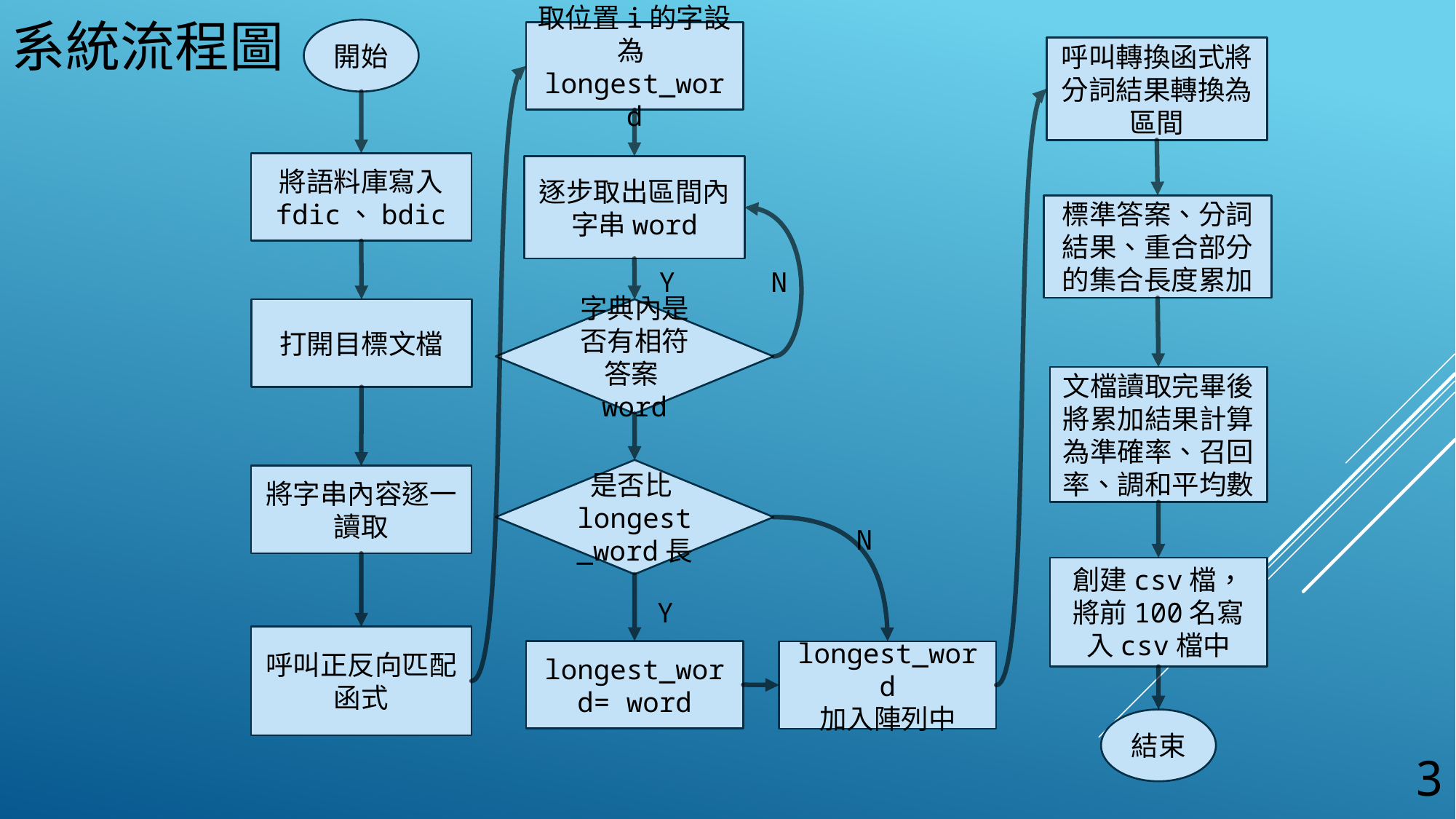

# 系統流程圖
開始
取位置i的字設為longest_word
呼叫轉換函式將分詞結果轉換為區間
將語料庫寫入
fdic、bdic
逐步取出區間內字串word
標準答案、分詞結果、重合部分的集合長度累加
Y
N
打開目標文檔
字典內是否有相符答案word
文檔讀取完畢後將累加結果計算為準確率、召回率、調和平均數
是否比longest_word長
將字串內容逐一讀取
N
創建csv檔，將前100名寫入csv檔中
Y
呼叫正反向匹配函式
longest_word= word
longest_word
加入陣列中
結束
3